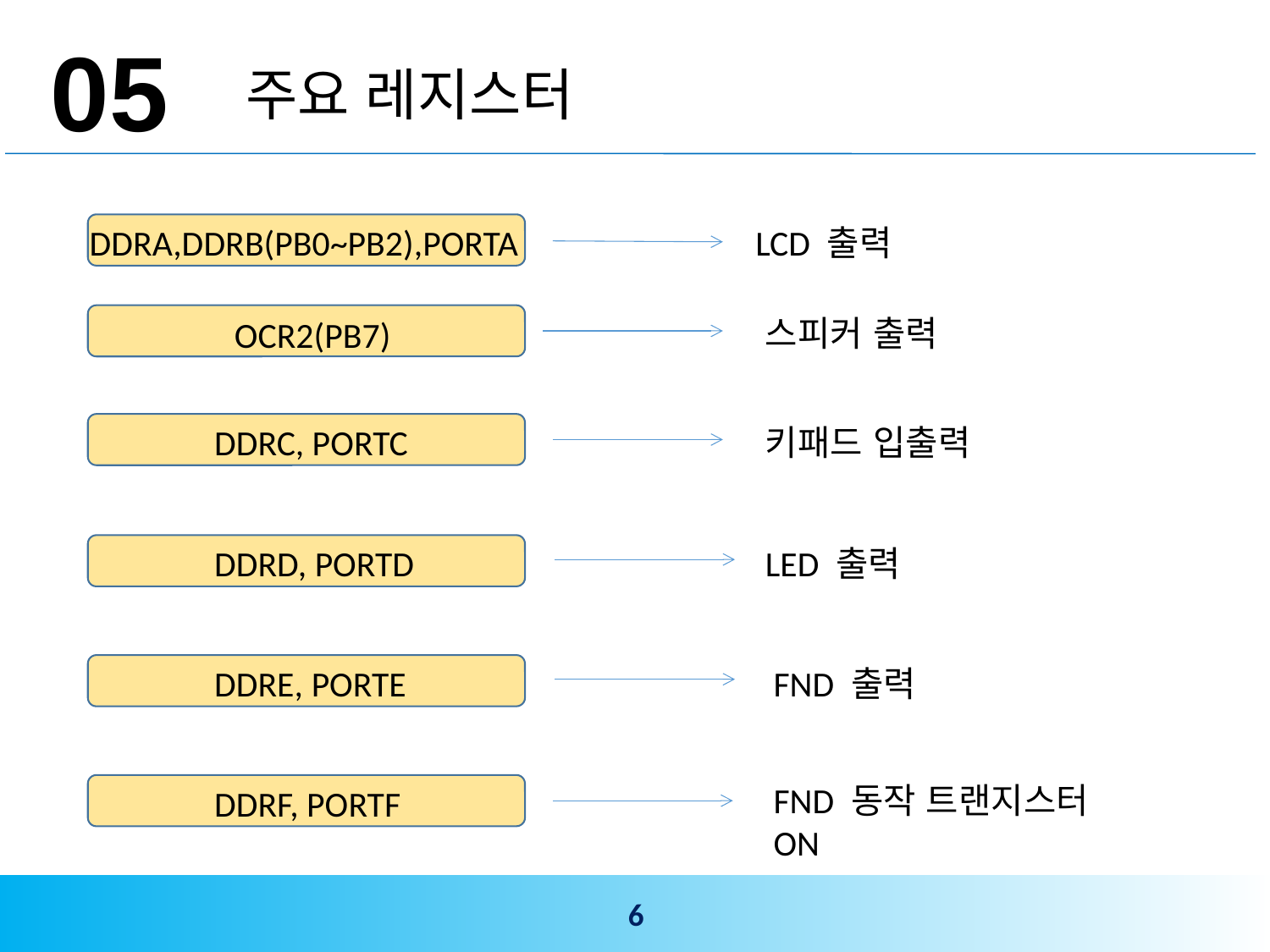

05
주요 레지스터
DDRA,DDRB(PB0~PB2),PORTA
LCD 출력
스피커 출력
OCR2(PB7)
키패드 입출력
DDRC, PORTC
DDRD, PORTD
LED 출력
DDRE, PORTE
FND 출력
FND 동작 트랜지스터 ON
DDRF, PORTF

6